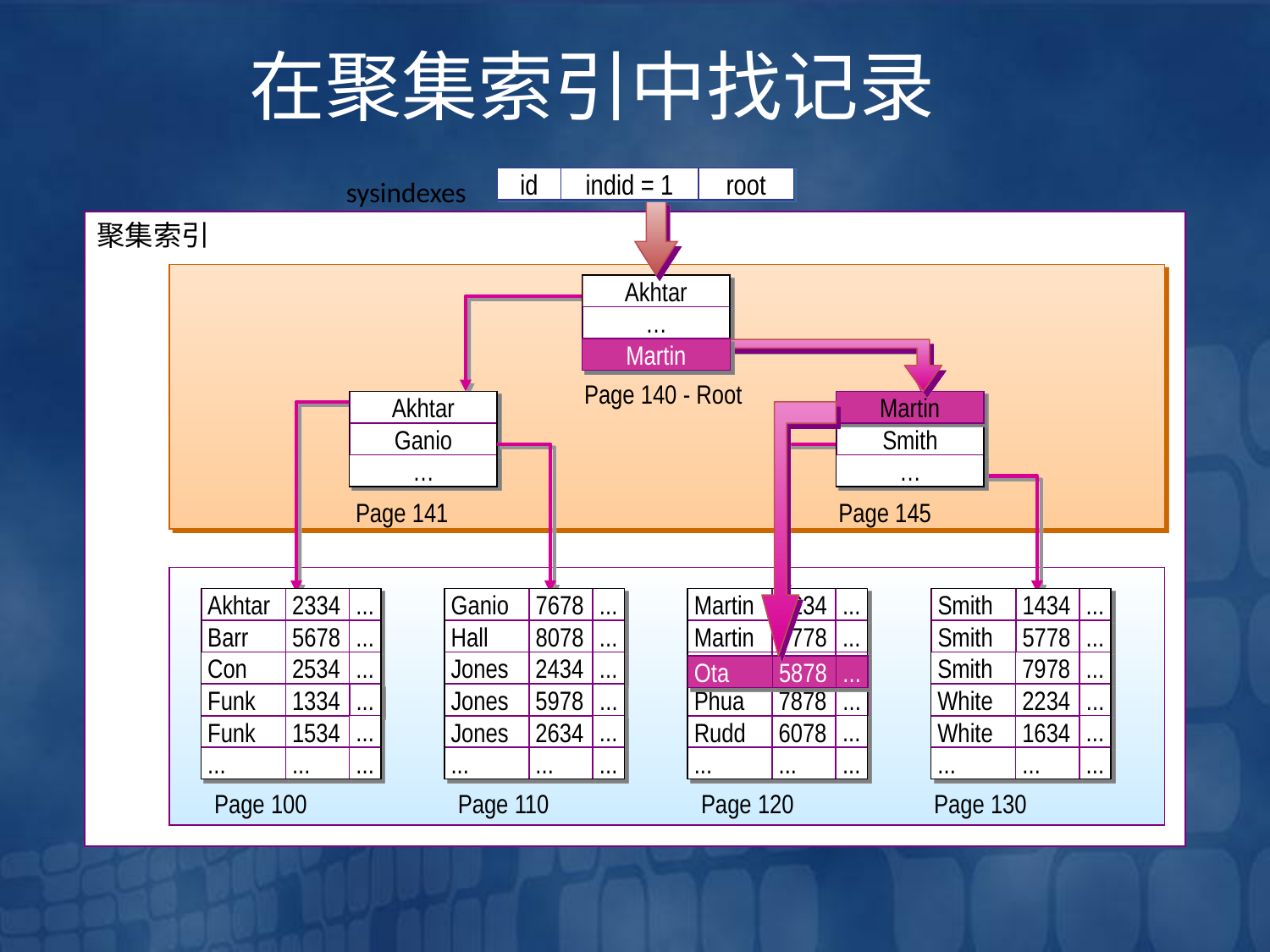

# 在聚集索引中找记录
sysindexes
id
indid = 1
root

Clustered Index

Akhtar
…
Martin

Page 140 - Root

Akhtar
Ganio
…

Martin

Smith

…

Page 141
Page 145

Akhtar
2334
...
Barr
5678
...
Con
2534
...
Funk
1334
...
...
Funk
1534
...
...
...

Ganio
7678
...
Hall
8078
...
Jones
2434
...
Jones
5978
...
...
Jones
2634
...
...
...

Martin
1234
...
Martin
7778
...
Ota
5878
...
Phua
7878
...
...
Rudd
6078
...
...
...

Smith
1434
...
Smith
5778
...
Smith
7978
...
White
2234
...
...
White
1634
...
...
...
Page 100
Page 110
Page 120
Page 130

聚集索引

Akhtar
…
Martin

Page 140 - Root

Akhtar
Ganio
…

Martin

Smith

…

Page 141
Page 145

Akhtar
2334
...
Barr
5678
...
Con
2534
...
Funk
1334
...
...
Funk
1534
...
...
...

Ganio
7678
...
Hall
8078
...
Jones
2434
...
Jones
5978
...
...
Jones
2634
...
...
...

Martin
1234
...
Martin
7778
...
Ota
5878
...
Phua
7878
...
...
Rudd
6078
...
...
...

Smith
1434
...
Smith
5778
...
Smith
7978
...
White
2234
...
...
White
1634
...
...
...
Page 100
Page 110
Page 120
Page 130
Martin

SELECT lastname, firstname
FROM member
WHERE lastname ='Ota'
Martin

Ota
5878
...